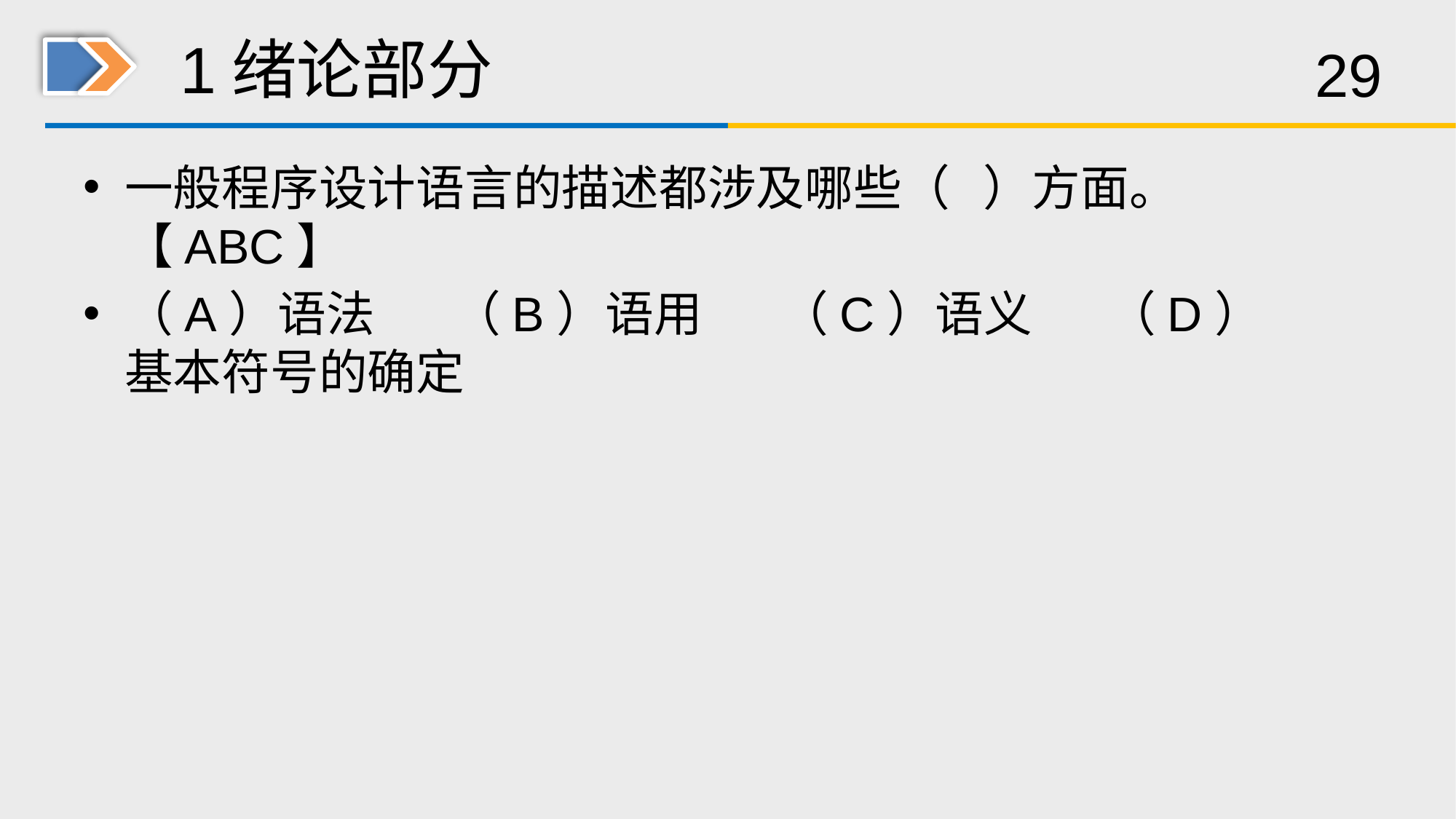

# 1绪论部分
29
一般程序设计语言的描述都涉及哪些（   ）方面。【ABC】
（A）语法	（B）语用	（C）语义	（D）基本符号的确定